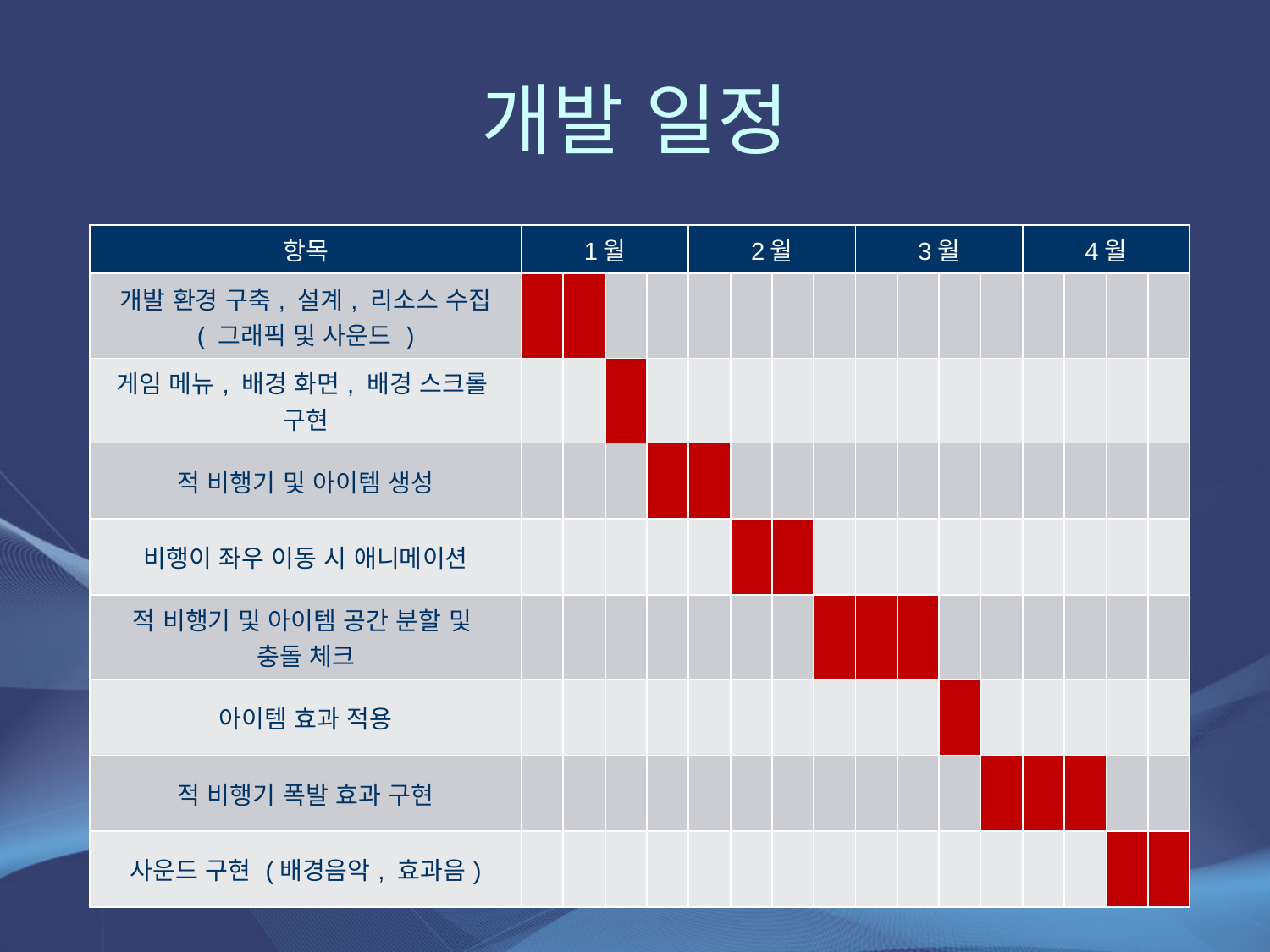

# 개발 일정
| 항목 | 1월 |  |  |  | 2월 |  |  |  | 3월 |  |  |  | 4월 |  |  |  |
| --- | --- | --- | --- | --- | --- | --- | --- | --- | --- | --- | --- | --- | --- | --- | --- | --- |
| 개발 환경 구축, 설계, 리소스 수집 ( 그래픽 및 사운드 ) |  |  |  |  |  |  |  |  |  |  |  |  |  |  |  |  |
| 게임 메뉴, 배경 화면, 배경 스크롤 구현 |  |  |  |  |  |  |  |  |  |  |  |  |  |  |  |  |
| 적 비행기 및 아이템 생성 |  |  |  |  |  |  |  |  |  |  |  |  |  |  |  |  |
| 비행이 좌우 이동 시 애니메이션 |  |  |  |  |  |  |  |  |  |  |  |  |  |  |  |  |
| 적 비행기 및 아이템 공간 분할 및 충돌 체크 |  |  |  |  |  |  |  |  |  |  |  |  |  |  |  |  |
| 아이템 효과 적용 |  |  |  |  |  |  |  |  |  |  |  |  |  |  |  |  |
| 적 비행기 폭발 효과 구현 |  |  |  |  |  |  |  |  |  |  |  |  |  |  |  |  |
| 사운드 구현 (배경음악, 효과음) |  |  |  |  |  |  |  |  |  |  |  |  |  |  |  |  |